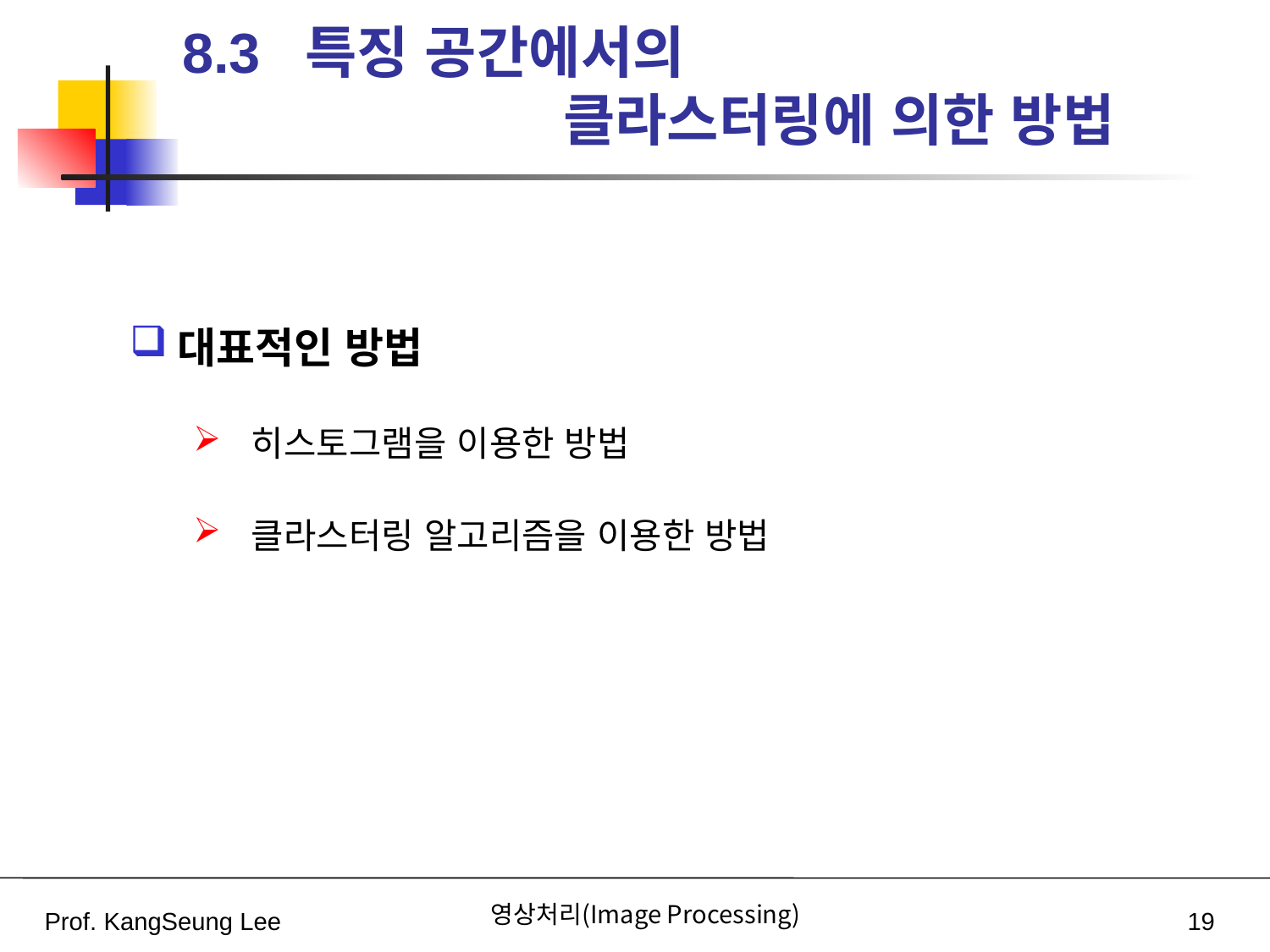

# 8.3  특징 공간에서의 클라스터링에 의한 방법
대표적인 방법
 히스토그램을 이용한 방법
 클라스터링 알고리즘을 이용한 방법
Prof. KangSeung Lee
영상처리(Image Processing)
19